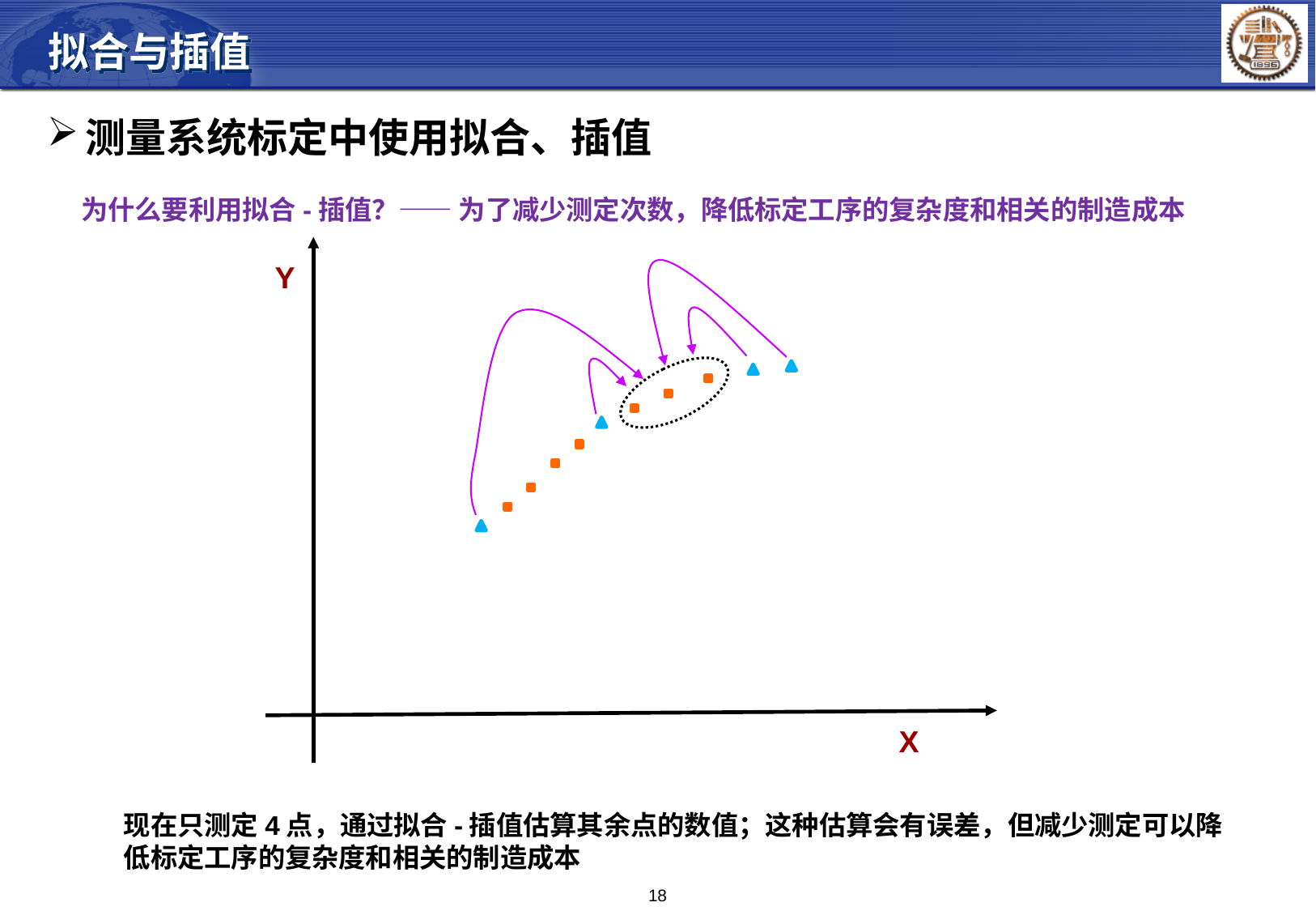

拟合与插值
测量系统标定中使用拟合、插值
 为什么要利用拟合-插值？—— 为了减少测定次数，降低标定工序的复杂度和相关的制造成本
Y

X
现在只测定4点，通过拟合-插值估算其余点的数值；这种估算会有误差，但减少测定可以降低标定工序的复杂度和相关的制造成本
18